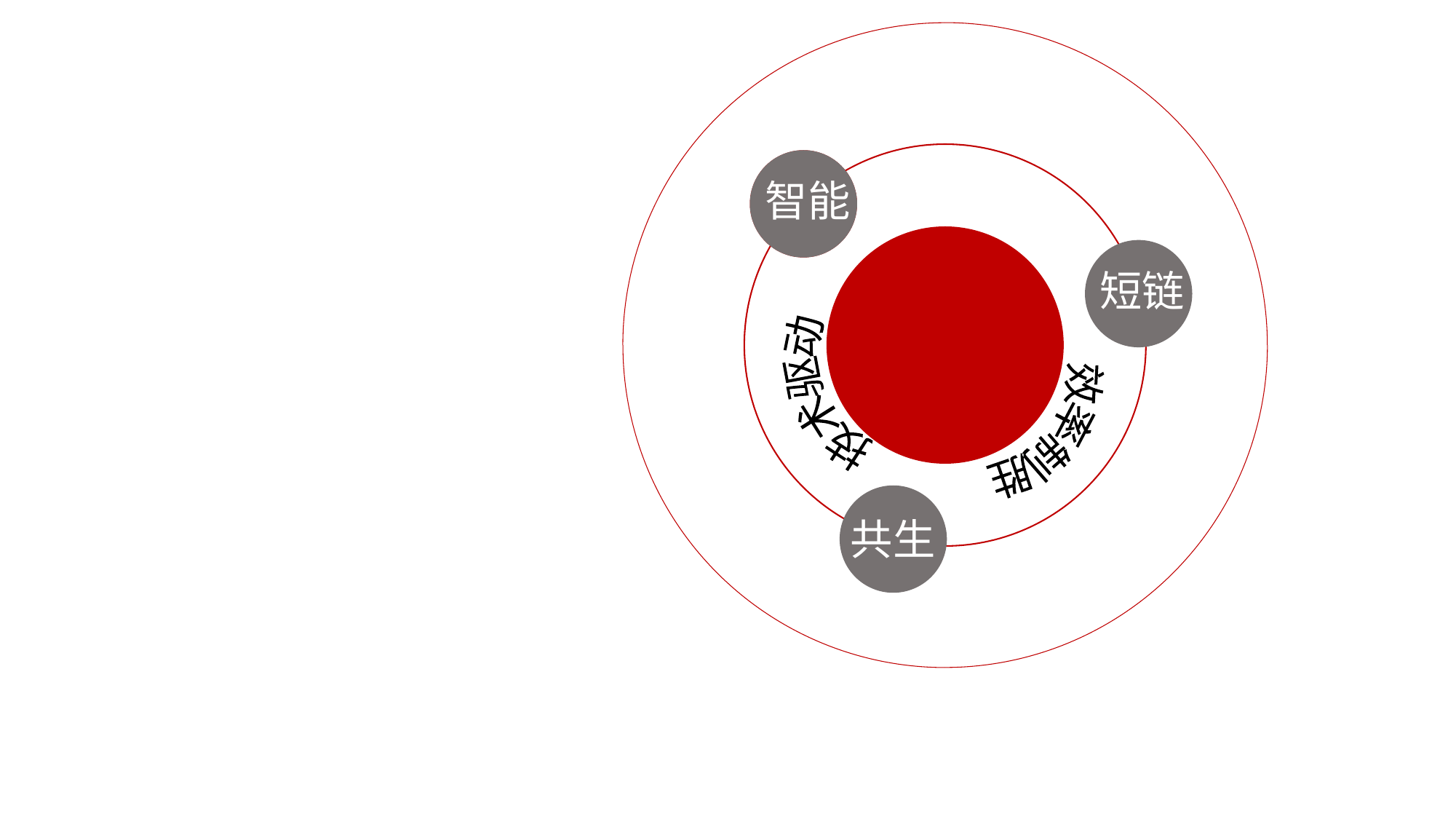

智能
# 体验为本

短链
技术驱动
效率制胜

共生